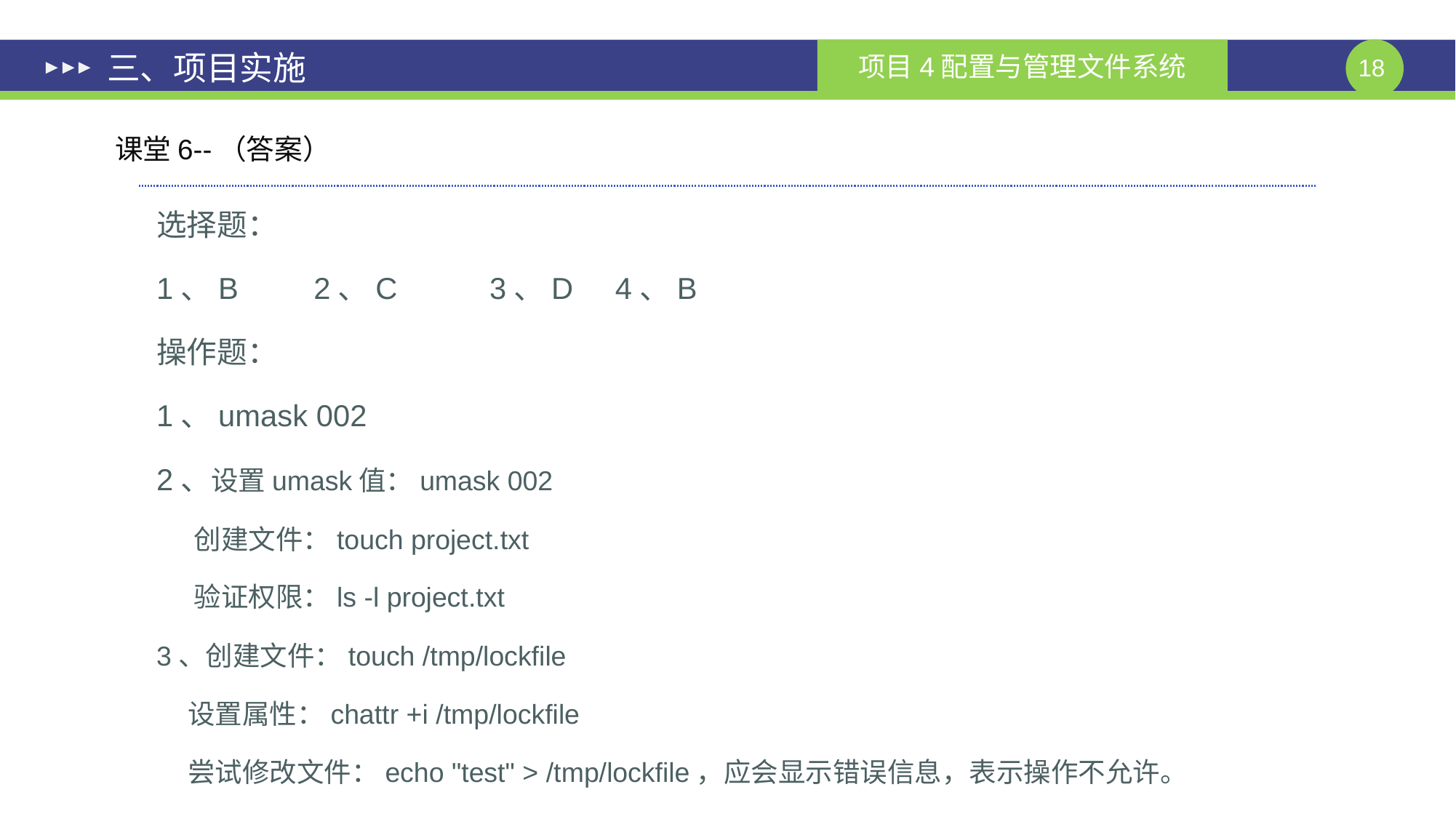

# 三、项目实施
课堂6--（答案）
选择题：
1、B         2、C           3、D     4、B
操作题：
1、umask 002
2、设置umask值：umask 002
     创建文件：touch project.txt
     验证权限：ls -l project.txt
3、创建文件：touch /tmp/lockfile
    设置属性：chattr +i /tmp/lockfile
    尝试修改文件：echo "test" > /tmp/lockfile，应会显示错误信息，表示操作不允许。